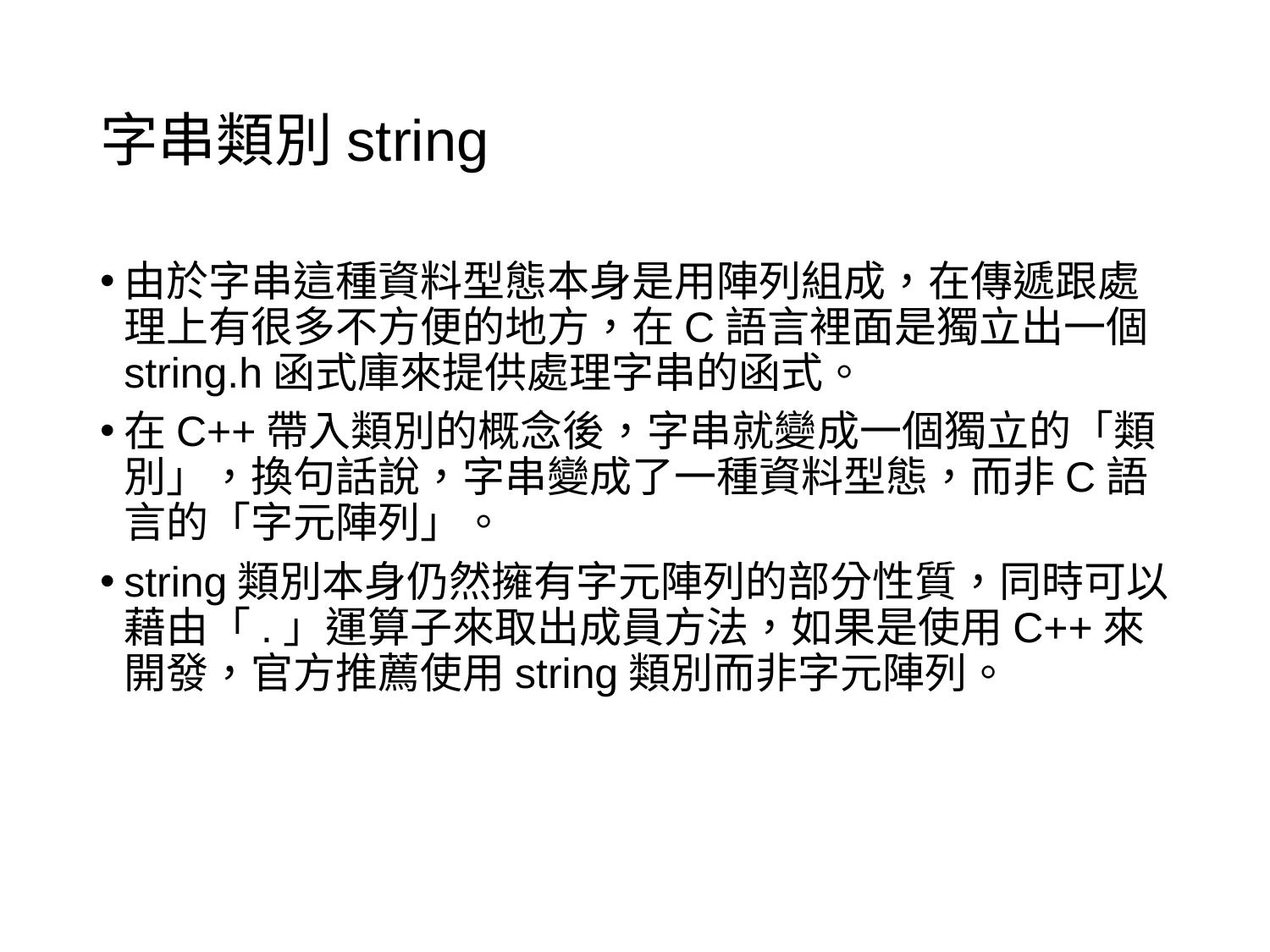

# 字串類別string
由於字串這種資料型態本身是用陣列組成，在傳遞跟處理上有很多不方便的地方，在C語言裡面是獨立出一個string.h函式庫來提供處理字串的函式。
在C++帶入類別的概念後，字串就變成一個獨立的「類別」，換句話說，字串變成了一種資料型態，而非C語言的「字元陣列」。
string類別本身仍然擁有字元陣列的部分性質，同時可以藉由「.」運算子來取出成員方法，如果是使用C++來開發，官方推薦使用string類別而非字元陣列。